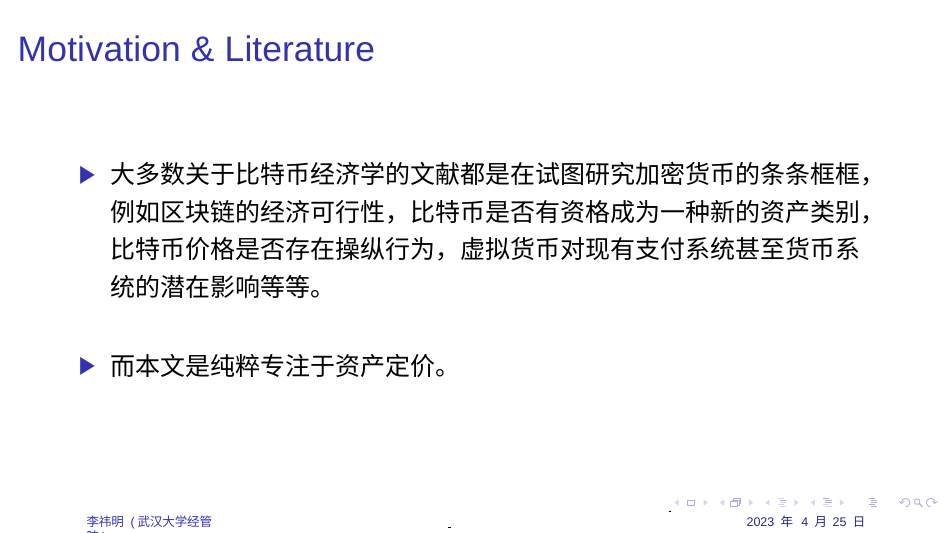

# Motivation & Literature
大多数关于比特币经济学的文献都是在试图研究加密货币的条条框框，例如区块链的经济可行性，比特币是否有资格成为一种新的资产类别，比特币价格是否存在操纵行为，虚拟货币对现有支付系统甚至货币系统的潜在影响等等。

而本文是纯粹专注于资产定价。

2023 年  4 月 25 日	5 / 63
李祎明 (武汉大学经管院)